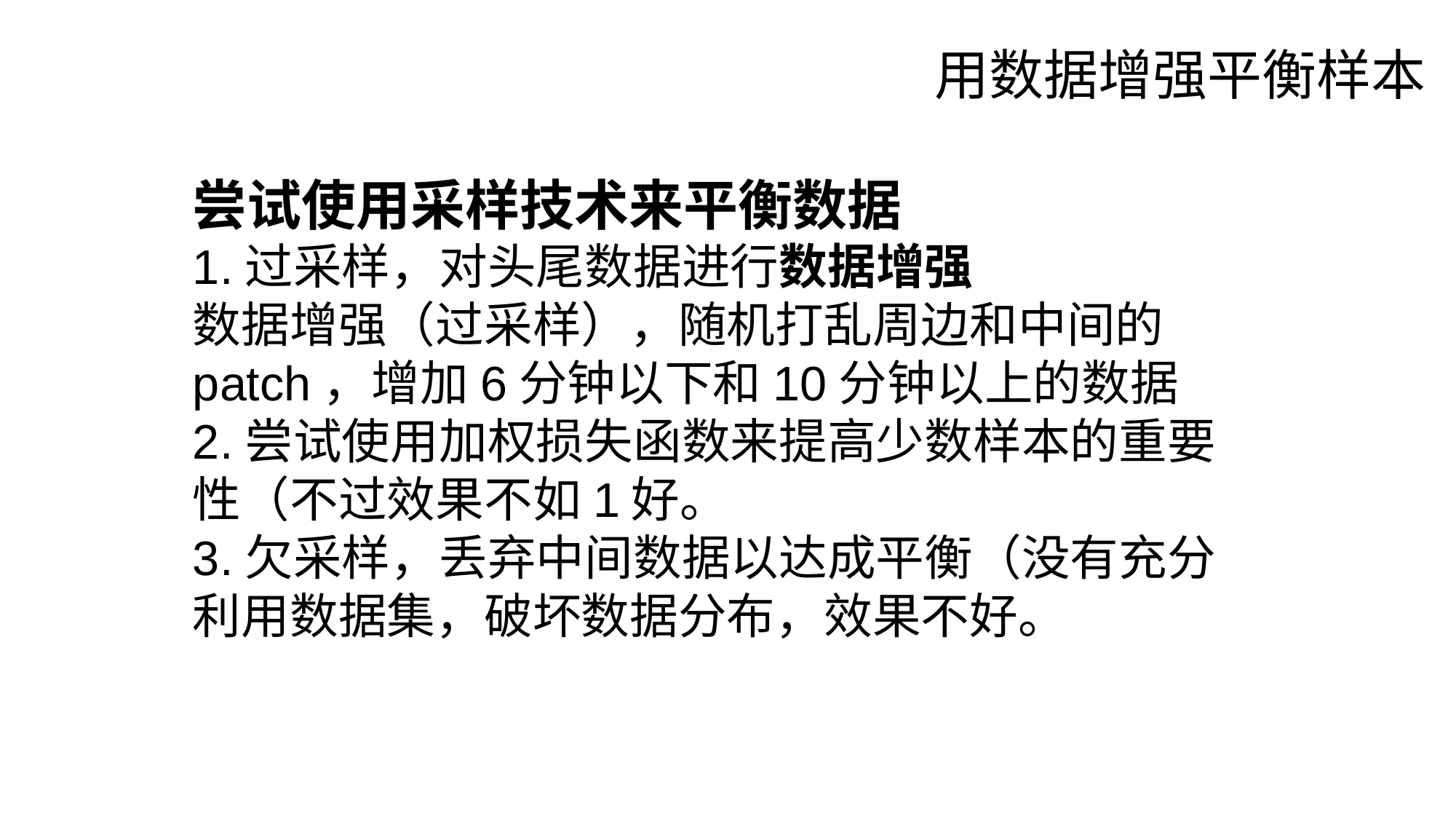

用数据增强平衡样本
尝试使用采样技术来平衡数据
1.过采样，对头尾数据进行数据增强
数据增强（过采样），随机打乱周边和中间的patch，增加6分钟以下和10分钟以上的数据
2.尝试使用加权损失函数来提高少数样本的重要性（不过效果不如1好。
3.欠采样，丢弃中间数据以达成平衡（没有充分利用数据集，破坏数据分布，效果不好。